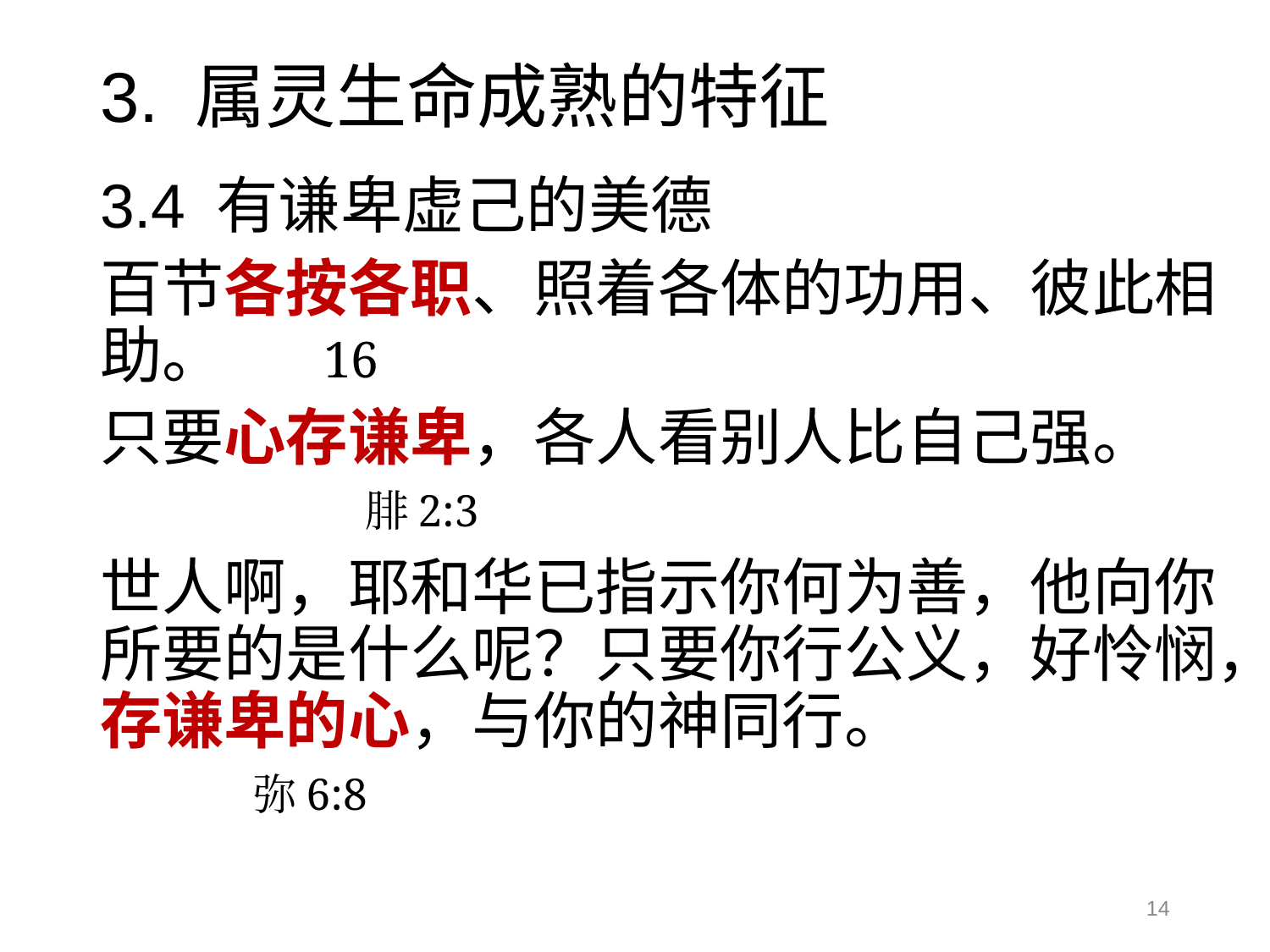

# 3. 属灵生命成熟的特征
3.4 有谦卑虚己的美德
百节各按各职、照着各体的功用、彼此相助。						16
只要心存谦卑，各人看别人比自己强。
                			   腓2:3
世人啊，耶和华已指示你何为善，他向你所要的是什么呢？只要你行公义，好怜悯，存谦卑的心，与你的神同行。
							   弥6:8
14